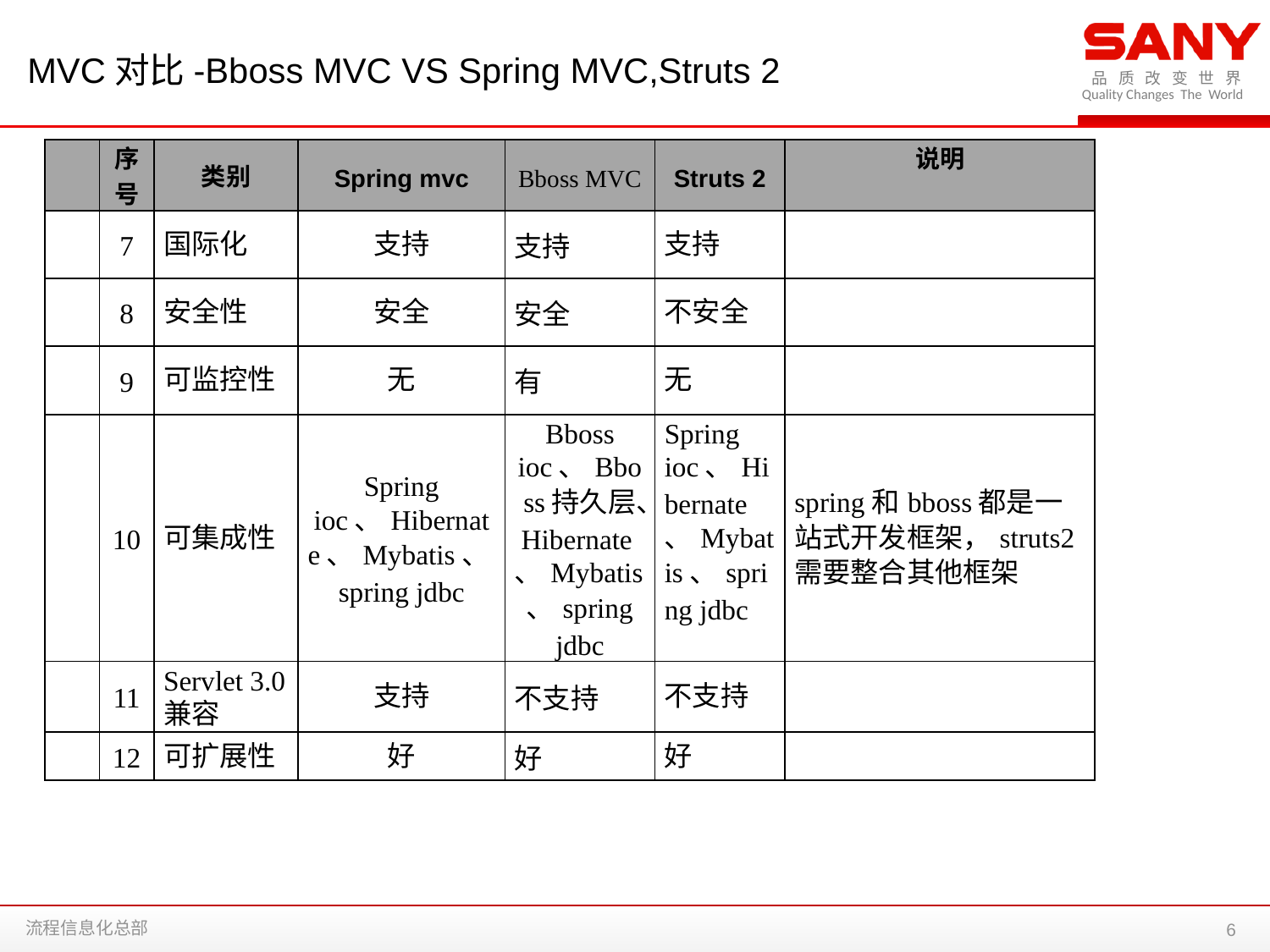

MVC对比-Bboss MVC VS Spring MVC,Struts 2

|  | 序号 | 类别 | Spring mvc | Bboss MVC | Struts 2 | 说明 |
| --- | --- | --- | --- | --- | --- | --- |
|  | 7 | 国际化 | 支持 | 支持 | 支持 |  |
|  | 8 | 安全性 | 安全 | 安全 | 不安全 |  |
|  | 9 | 可监控性 | 无 | 有 | 无 |  |
|  | 10 | 可集成性 | Spring ioc、Hibernate、Mybatis、spring jdbc | Bboss ioc、Bboss持久层、Hibernate、Mybatis、spring jdbc | Spring ioc、Hibernate、Mybatis、spring jdbc | spring和bboss都是一站式开发框架，struts2需要整合其他框架 |
|  | 11 | Servlet 3.0兼容 | 支持 | 不支持 | 不支持 |  |
|  | 12 | 可扩展性 | 好 | 好 | 好 |  |
6
流程信息化总部